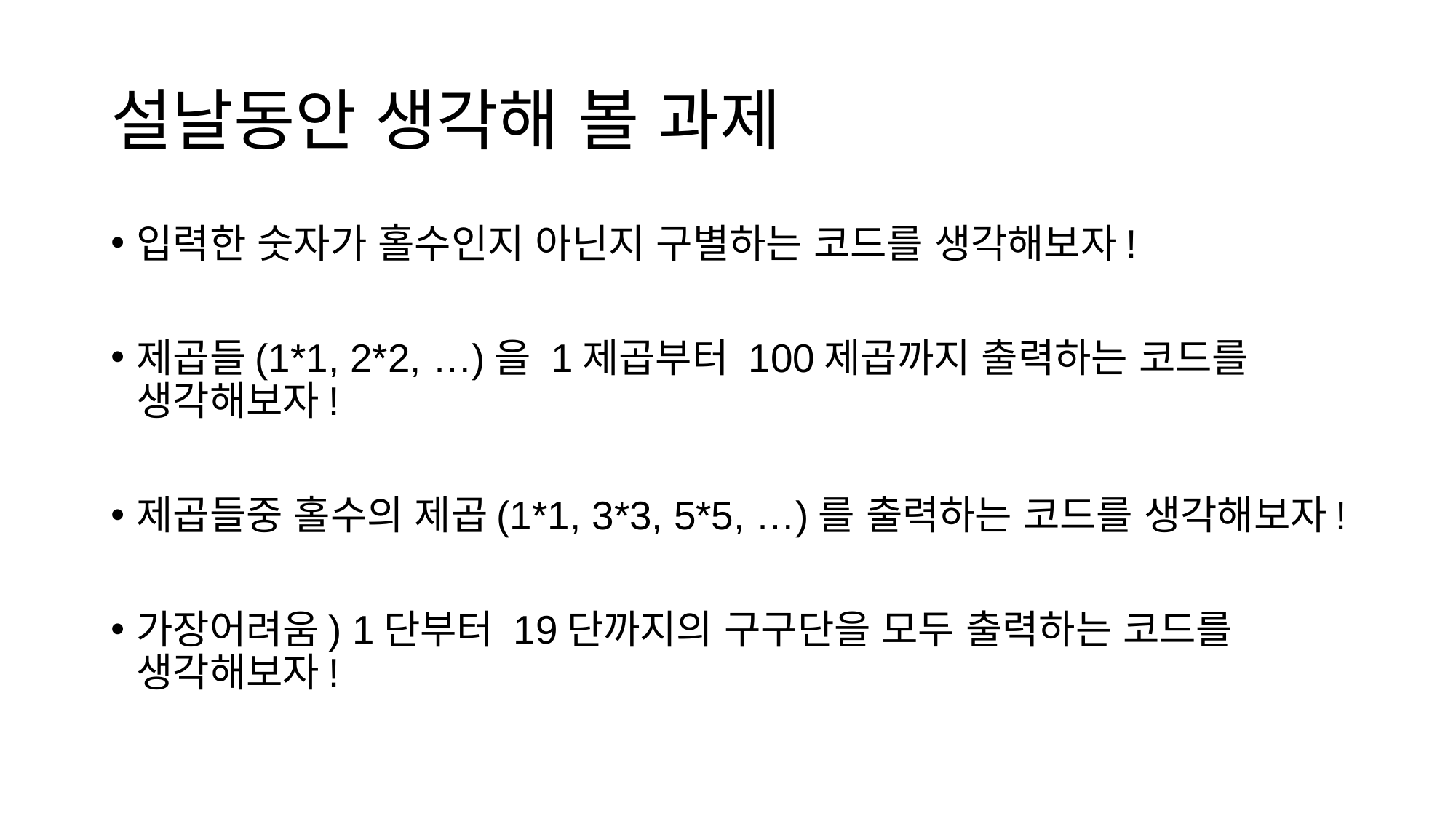

# 설날동안 생각해 볼 과제
입력한 숫자가 홀수인지 아닌지 구별하는 코드를 생각해보자!

제곱들(1*1, 2*2, …)을 1제곱부터 100제곱까지 출력하는 코드를 생각해보자!

제곱들중 홀수의 제곱(1*1, 3*3, 5*5, …)를 출력하는 코드를 생각해보자!

가장어려움) 1단부터 19단까지의 구구단을 모두 출력하는 코드를 생각해보자!